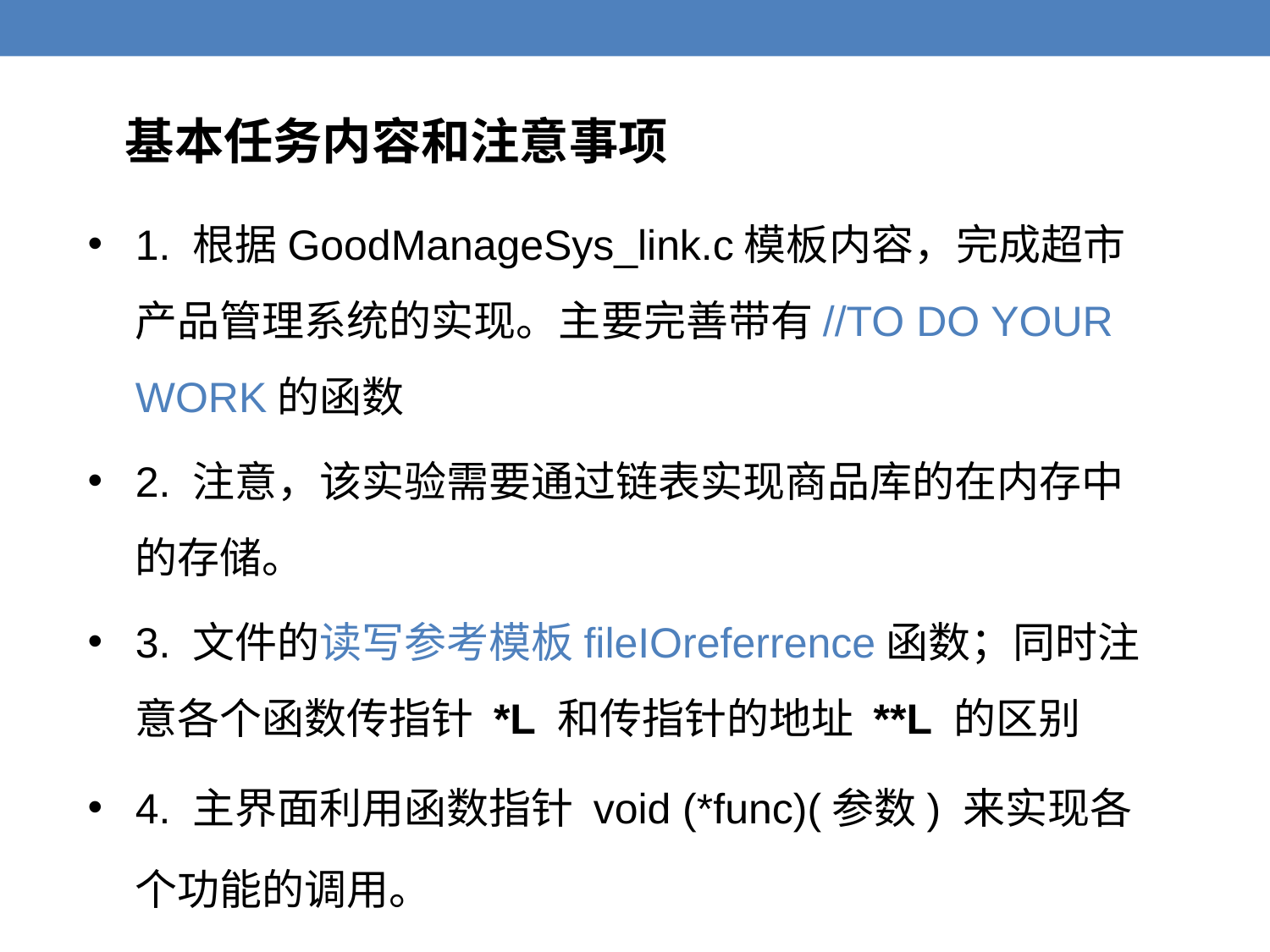

# 基本任务内容和注意事项
1. 根据GoodManageSys_link.c模板内容，完成超市产品管理系统的实现。主要完善带有//TO DO YOUR WORK的函数
2. 注意，该实验需要通过链表实现商品库的在内存中的存储。
3. 文件的读写参考模板fileIOreferrence函数；同时注意各个函数传指针 *L 和传指针的地址 **L 的区别
4. 主界面利用函数指针 void (*func)(参数) 来实现各个功能的调用。